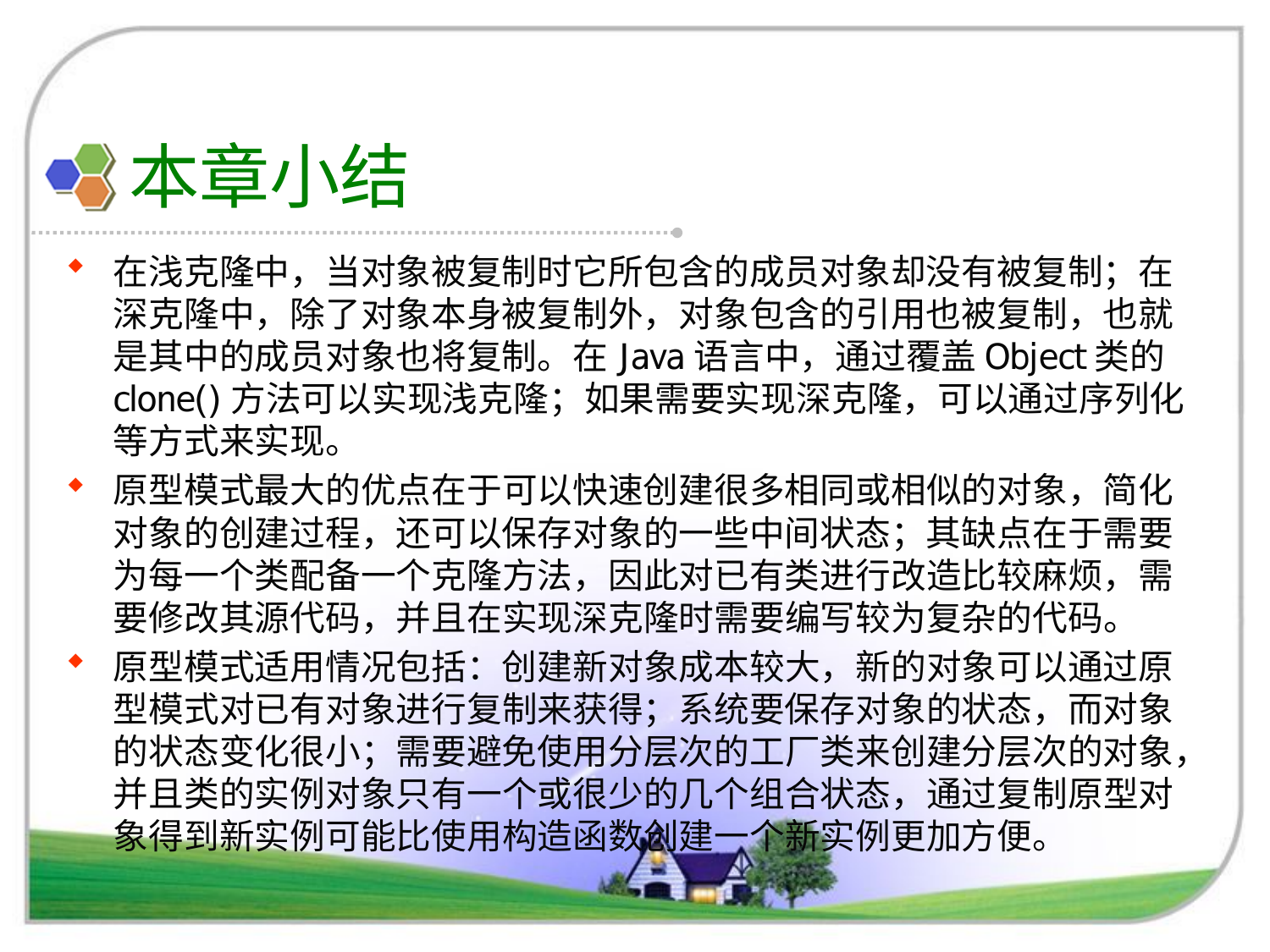

# 本章小结
在浅克隆中，当对象被复制时它所包含的成员对象却没有被复制；在深克隆中，除了对象本身被复制外，对象包含的引用也被复制，也就是其中的成员对象也将复制。在Java语言中，通过覆盖Object类的clone()方法可以实现浅克隆；如果需要实现深克隆，可以通过序列化等方式来实现。
原型模式最大的优点在于可以快速创建很多相同或相似的对象，简化对象的创建过程，还可以保存对象的一些中间状态；其缺点在于需要为每一个类配备一个克隆方法，因此对已有类进行改造比较麻烦，需要修改其源代码，并且在实现深克隆时需要编写较为复杂的代码。
原型模式适用情况包括：创建新对象成本较大，新的对象可以通过原型模式对已有对象进行复制来获得；系统要保存对象的状态，而对象的状态变化很小；需要避免使用分层次的工厂类来创建分层次的对象，并且类的实例对象只有一个或很少的几个组合状态，通过复制原型对象得到新实例可能比使用构造函数创建一个新实例更加方便。